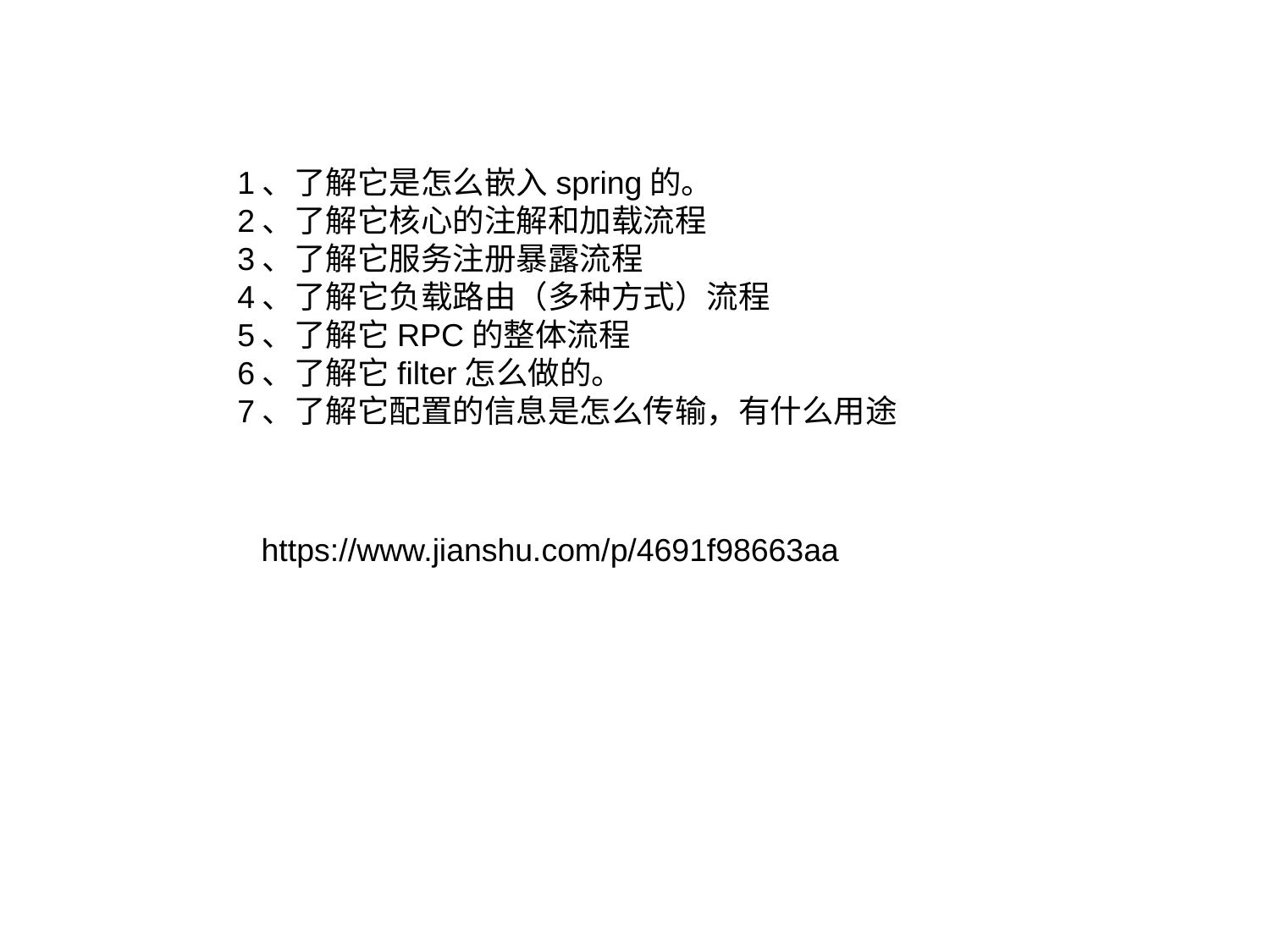

1、了解它是怎么嵌入spring的。
2、了解它核心的注解和加载流程
3、了解它服务注册暴露流程
4、了解它负载路由（多种方式）流程
5、了解它RPC的整体流程
6、了解它filter怎么做的。
7、了解它配置的信息是怎么传输，有什么用途
https://www.jianshu.com/p/4691f98663aa